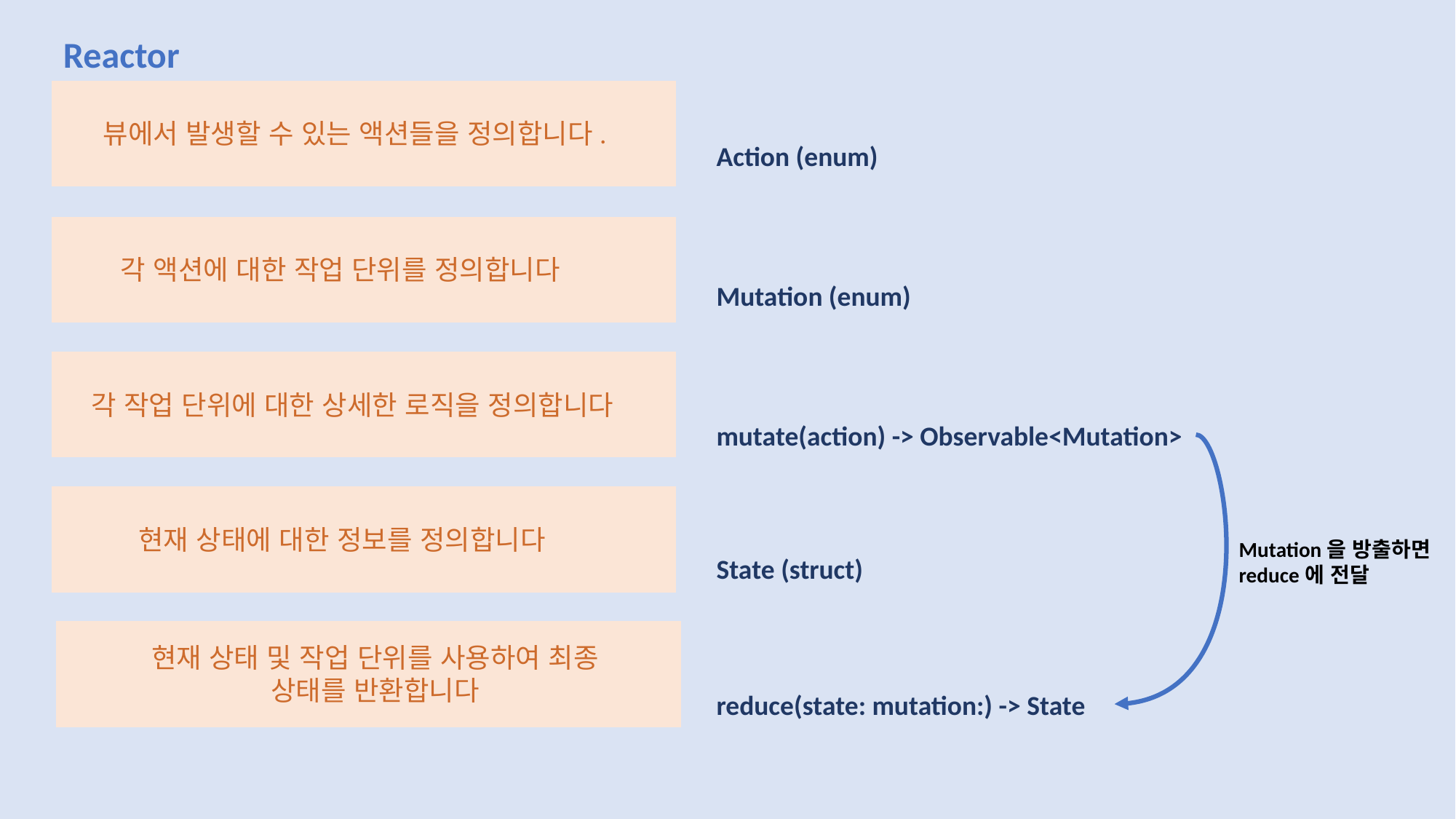

Reactor

뷰에서 발생할 수 있는 액션들을 정의합니다.
Action (enum)

각 액션에 대한 작업 단위를 정의합니다
Mutation (enum)

각 작업 단위에 대한 상세한 로직을 정의합니다
mutate(action) -> Observable<Mutation>

현재 상태에 대한 정보를 정의합니다
Mutation을 방출하면 reduce에 전달
State (struct)

현재 상태 및 작업 단위를 사용하여 최종 상태를 반환합니다
reduce(state: mutation:) -> State